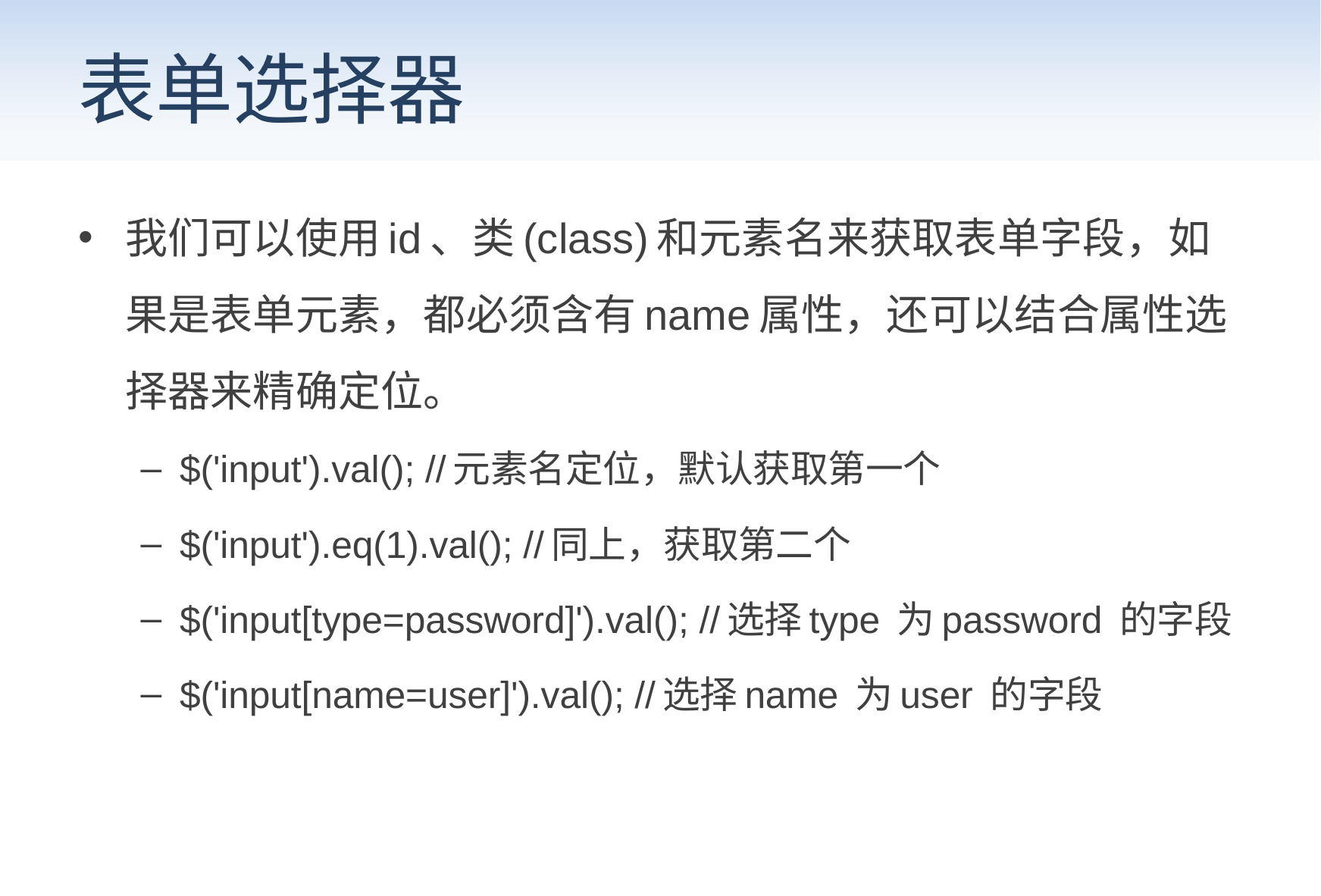

# 表单选择器
我们可以使用id、类(class)和元素名来获取表单字段，如果是表单元素，都必须含有name属性，还可以结合属性选择器来精确定位。
$('input').val(); //元素名定位，默认获取第一个
$('input').eq(1).val(); //同上，获取第二个
$('input[type=password]').val(); //选择type 为password 的字段
$('input[name=user]').val(); //选择name 为user 的字段